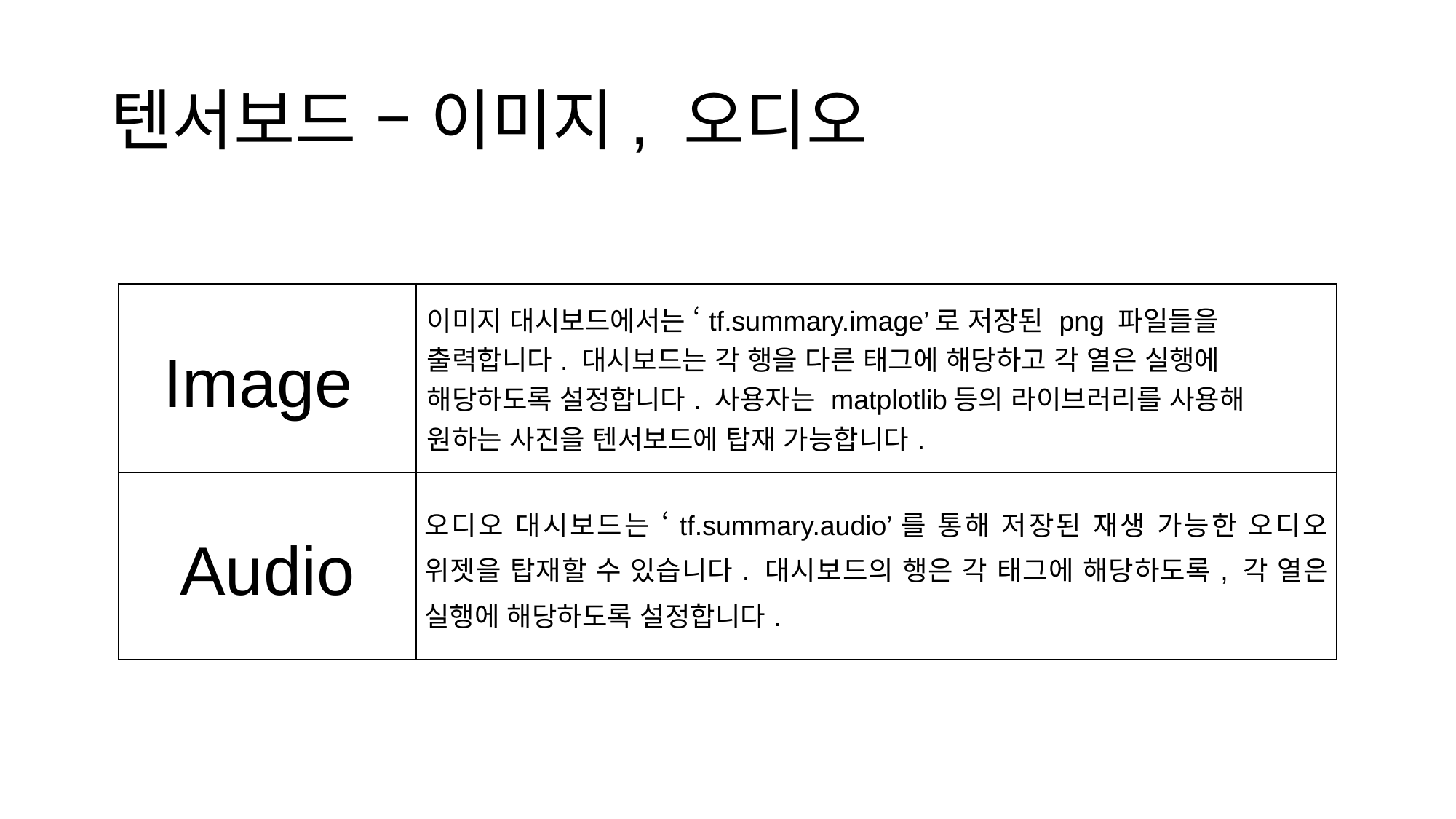

# 텐서보드 – 이미지, 오디오
| Image | 이미지 대시보드에서는 ‘tf.summary.image’로 저장된 png 파일들을 출력합니다. 대시보드는 각 행을 다른 태그에 해당하고 각 열은 실행에 해당하도록 설정합니다. 사용자는 matplotlib등의 라이브러리를 사용해 원하는 사진을 텐서보드에 탑재 가능합니다. |
| --- | --- |
| Audio | 오디오 대시보드는 ‘tf.summary.audio’를 통해 저장된 재생 가능한 오디오 위젯을 탑재할 수 있습니다. 대시보드의 행은 각 태그에 해당하도록, 각 열은 실행에 해당하도록 설정합니다. |